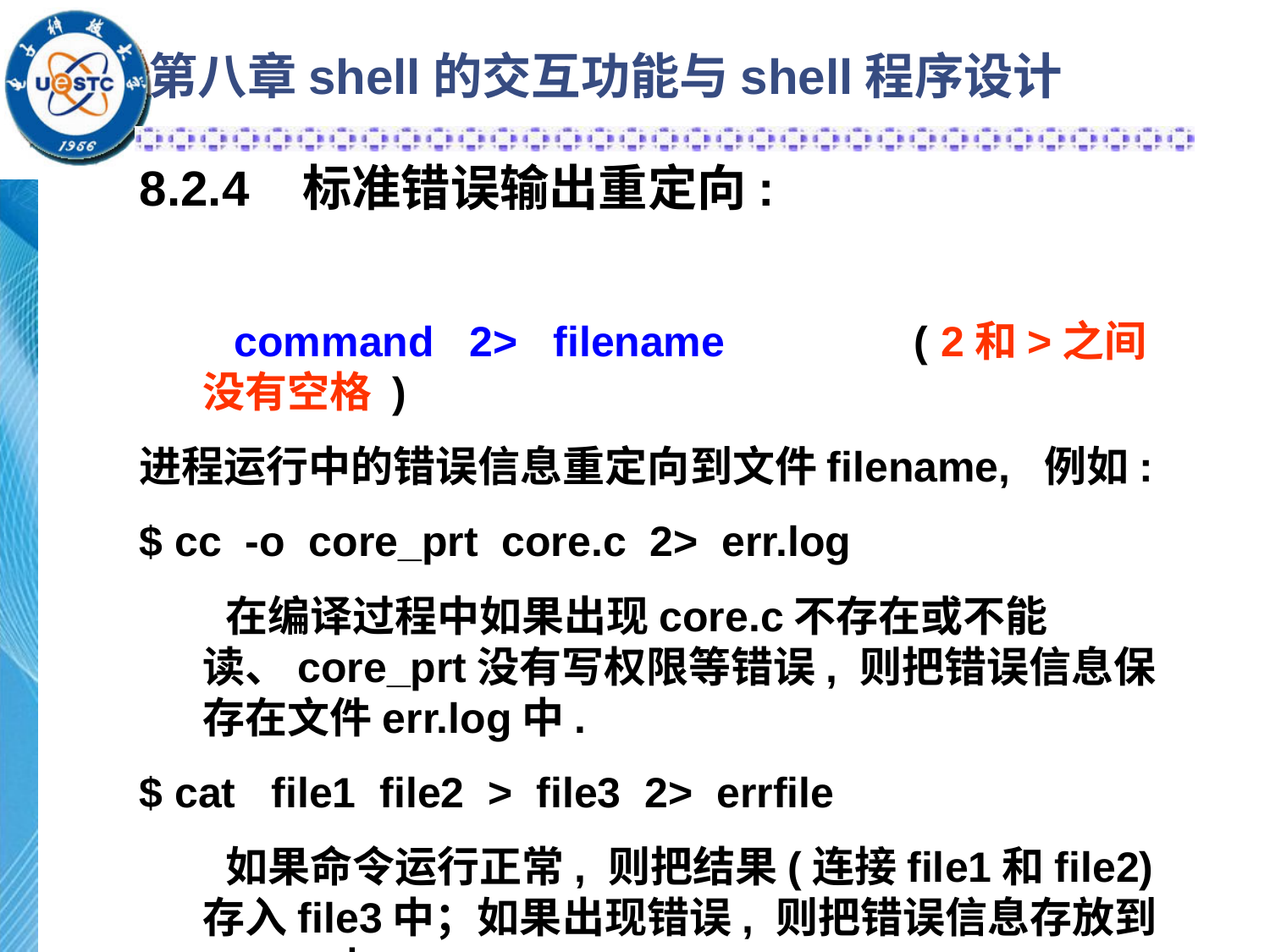

# 第八章shell的交互功能与shell程序设计
8.2.4   标准错误输出重定向:

        command   2>   filename                ( 2和>之间没有空格 )
进程运行中的错误信息重定向到文件filename,  例如:
$ cc  -o  core_prt  core.c  2>  err.log
        在编译过程中如果出现core.c不存在或不能读、core_prt没有写权限等错误, 则把错误信息保存在文件err.log中.
$ cat   file1  file2  >  file3  2>  errfile
        如果命令运行正常, 则把结果(连接file1和file2)存入file3中；如果出现错误, 则把错误信息存放到errfile中.